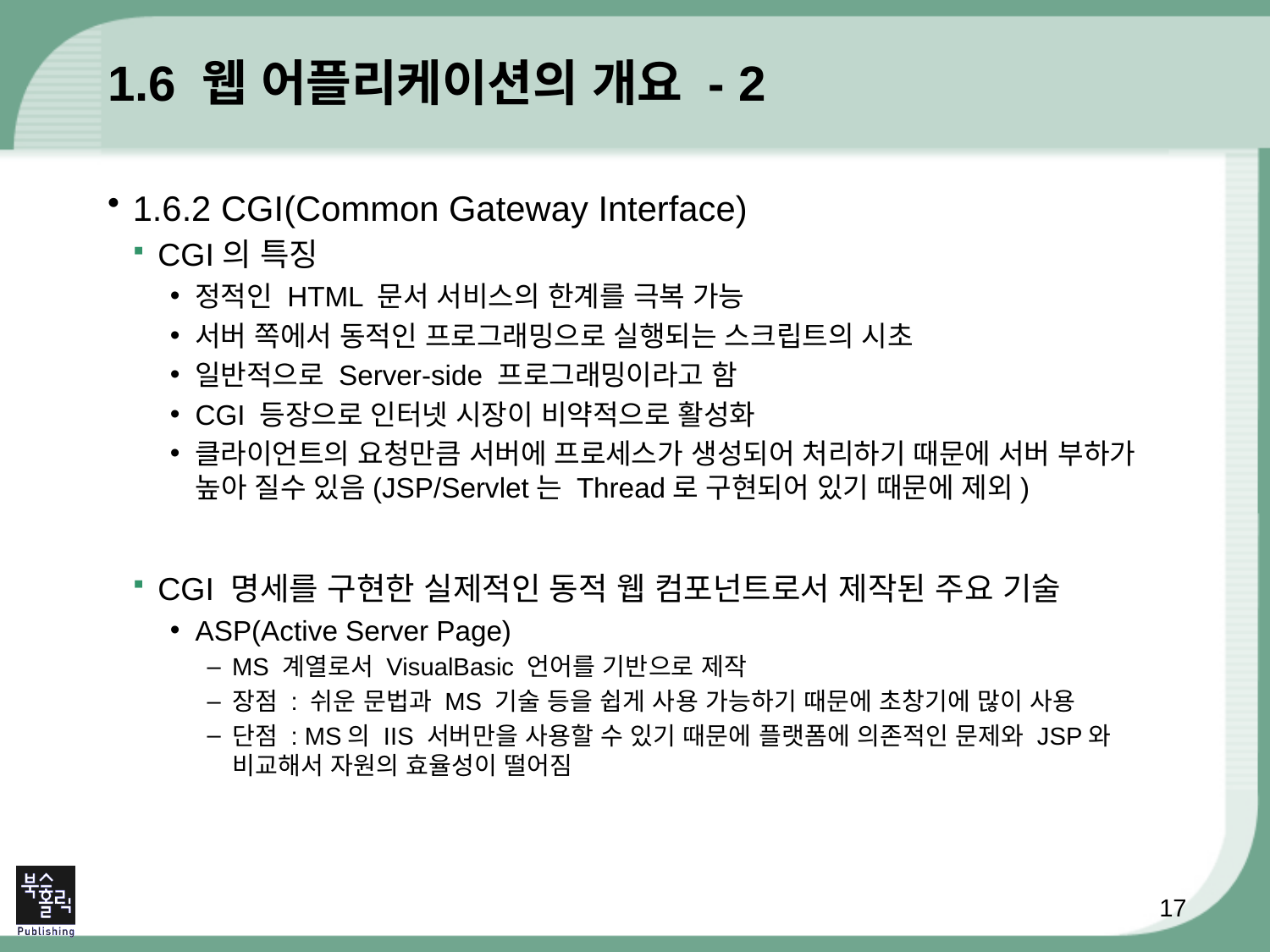

# 1.6 웹 어플리케이션의 개요 - 2
1.6.2 CGI(Common Gateway Interface)
CGI의 특징
정적인 HTML 문서 서비스의 한계를 극복 가능
서버 쪽에서 동적인 프로그래밍으로 실행되는 스크립트의 시초
일반적으로 Server-side 프로그래밍이라고 함
CGI 등장으로 인터넷 시장이 비약적으로 활성화
클라이언트의 요청만큼 서버에 프로세스가 생성되어 처리하기 때문에 서버 부하가 높아 질수 있음(JSP/Servlet는 Thread로 구현되어 있기 때문에 제외)

CGI 명세를 구현한 실제적인 동적 웹 컴포넌트로서 제작된 주요 기술
ASP(Active Server Page)
MS 계열로서 VisualBasic 언어를 기반으로 제작
장점 : 쉬운 문법과 MS 기술 등을 쉽게 사용 가능하기 때문에 초창기에 많이 사용
단점 : MS의 IIS 서버만을 사용할 수 있기 때문에 플랫폼에 의존적인 문제와 JSP와 비교해서 자원의 효율성이 떨어짐
17